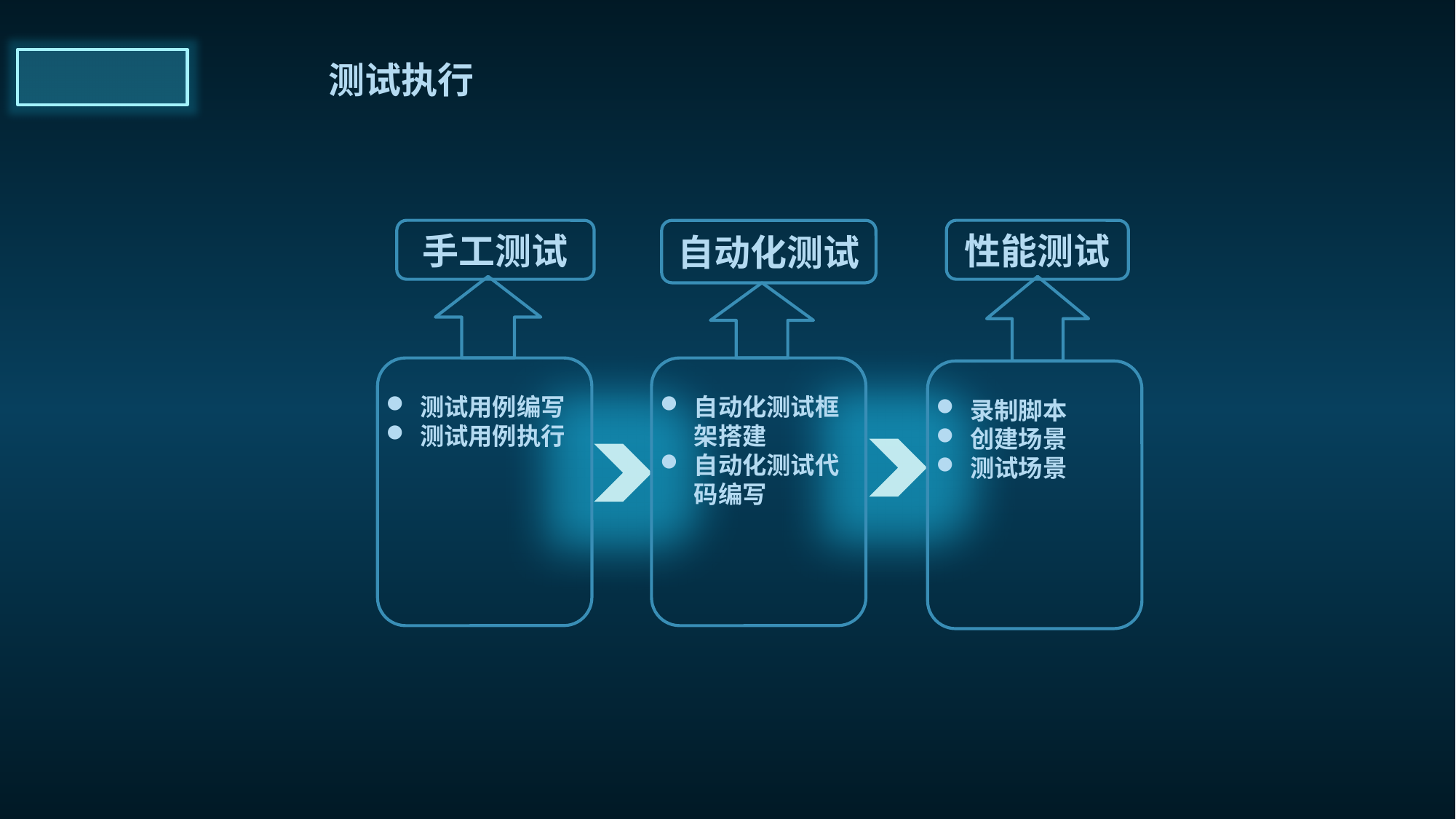

测试执行
手工测试
自动化测试
性能测试

测试用例编写
测试用例执行

录制脚本
创建场景
测试场景

自动化测试框架搭建
自动化测试代码编写